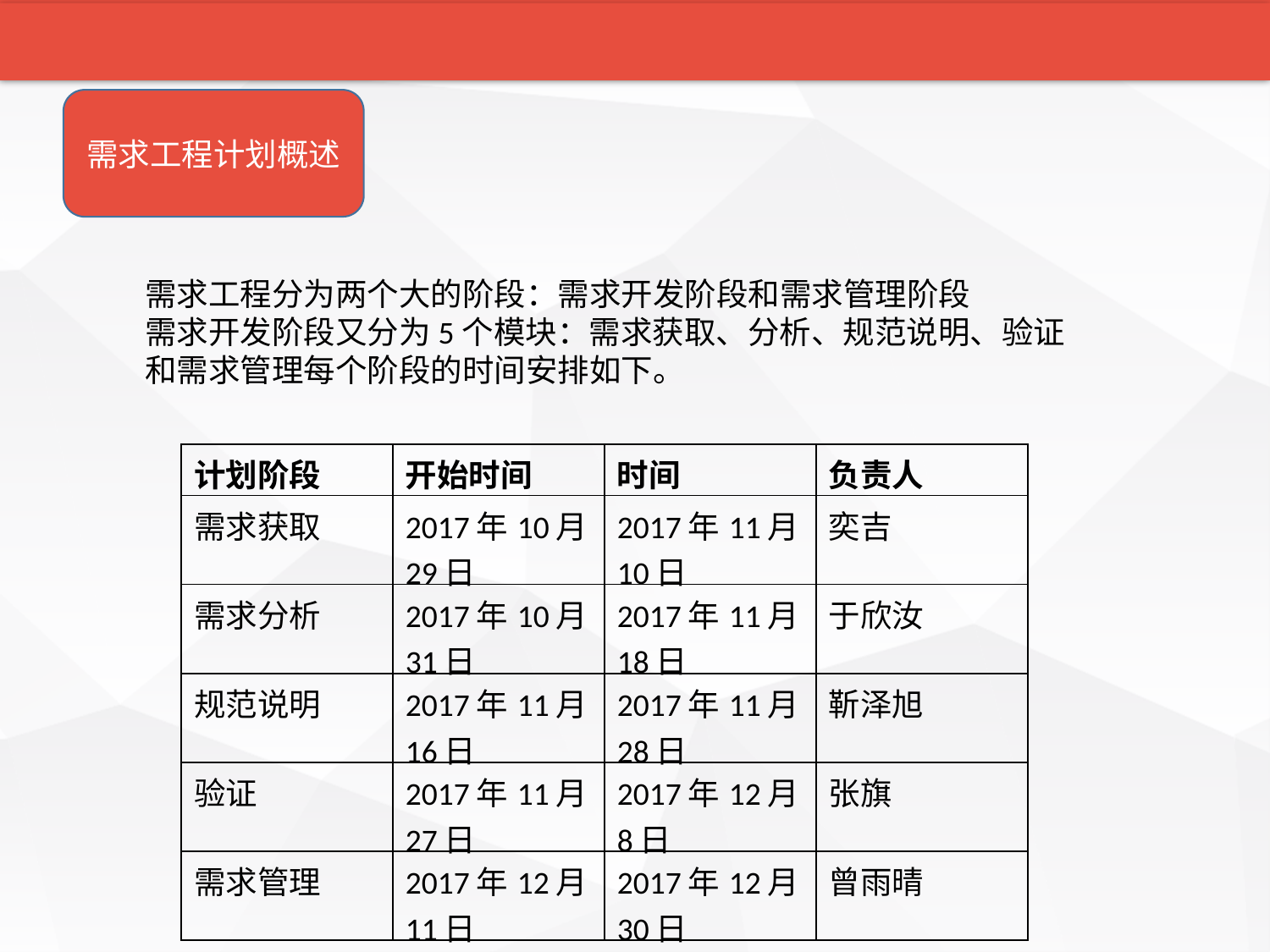

介绍
项目说明
项目计划
支持条件
计划要点
成员分工

需求工程计划概述
需求工程分为两个大的阶段：需求开发阶段和需求管理阶段
需求开发阶段又分为5个模块：需求获取、分析、规范说明、验证和需求管理每个阶段的时间安排如下。

| 计划阶段 | 开始时间 | 时间 | 负责人 |
| --- | --- | --- | --- |
| 需求获取 | 2017年10月29日 | 2017年11月10日 | 奕吉 |
| 需求分析 | 2017年10月31日 | 2017年11月18日 | 于欣汝 |
| 规范说明 | 2017年11月16日 | 2017年11月28日 | 靳泽旭 |
| 验证 | 2017年11月27日 | 2017年12月8日 | 张旗 |
| 需求管理 | 2017年12月11日 | 2017年12月30日 | 曾雨晴 |